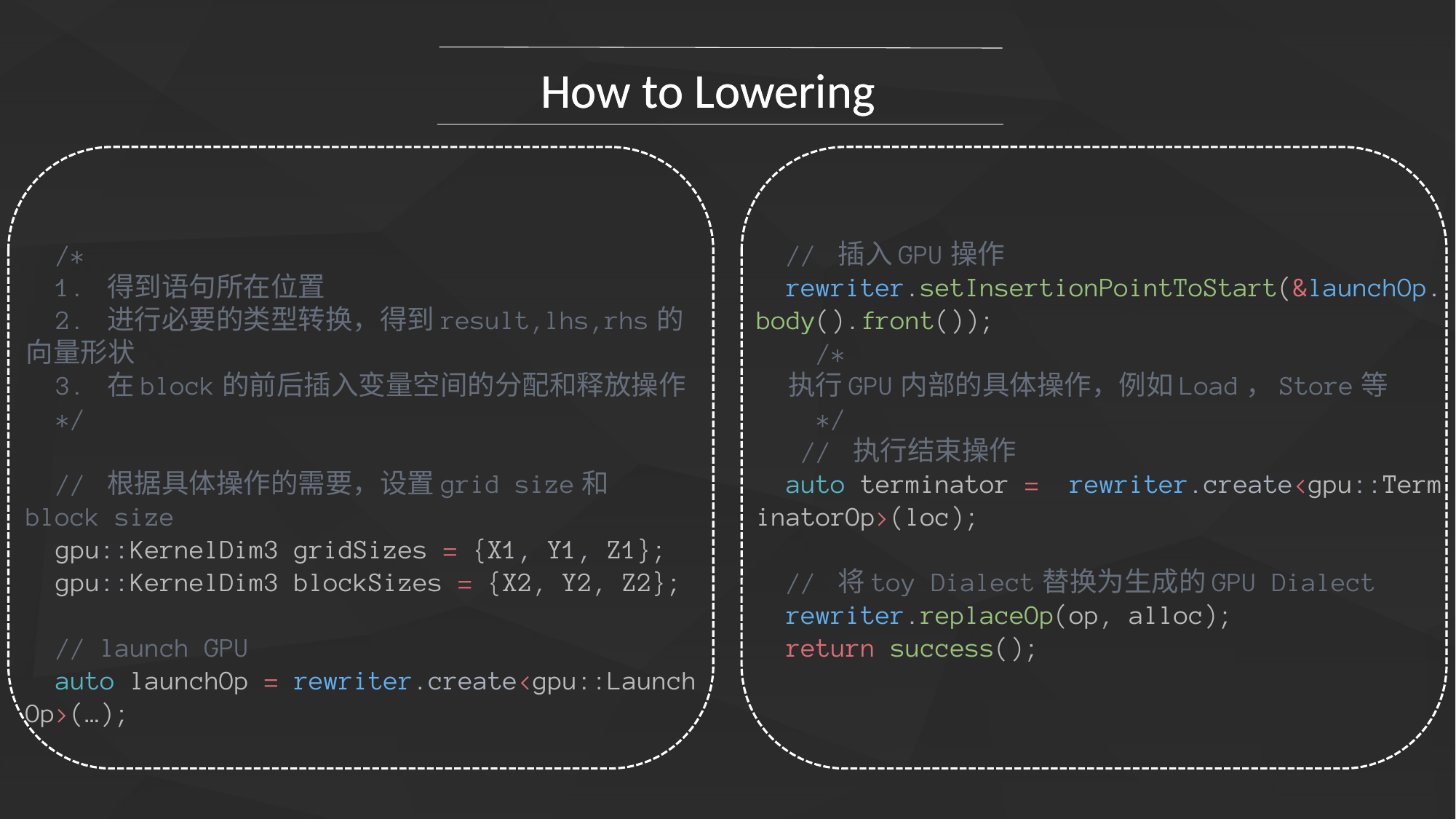

How to Lowering
How to Lowering

  /*
  1. 得到语句所在位置
  2. 进行必要的类型转换，得到result,lhs,rhs的向量形状
  3. 在block的前后插入变量空间的分配和释放操作
  */

  // 根据具体操作的需要，设置grid size和block size
  gpu::KernelDim3 gridSizes = {X1, Y1, Z1};
  gpu::KernelDim3 blockSizes = {X2, Y2, Z2};
  // launch GPU
  auto launchOp = rewriter.create<gpu::LaunchOp>(…);

  // 插入GPU操作
  rewriter.setInsertionPointToStart(&launchOp.body().front());
    /*
    执行GPU内部的具体操作，例如Load，Store等
    */
   // 执行结束操作
  auto terminator =  rewriter.create<gpu::TerminatorOp>(loc);
  // 将toy Dialect替换为生成的GPU Dialect
  rewriter.replaceOp(op, alloc);
  return success();